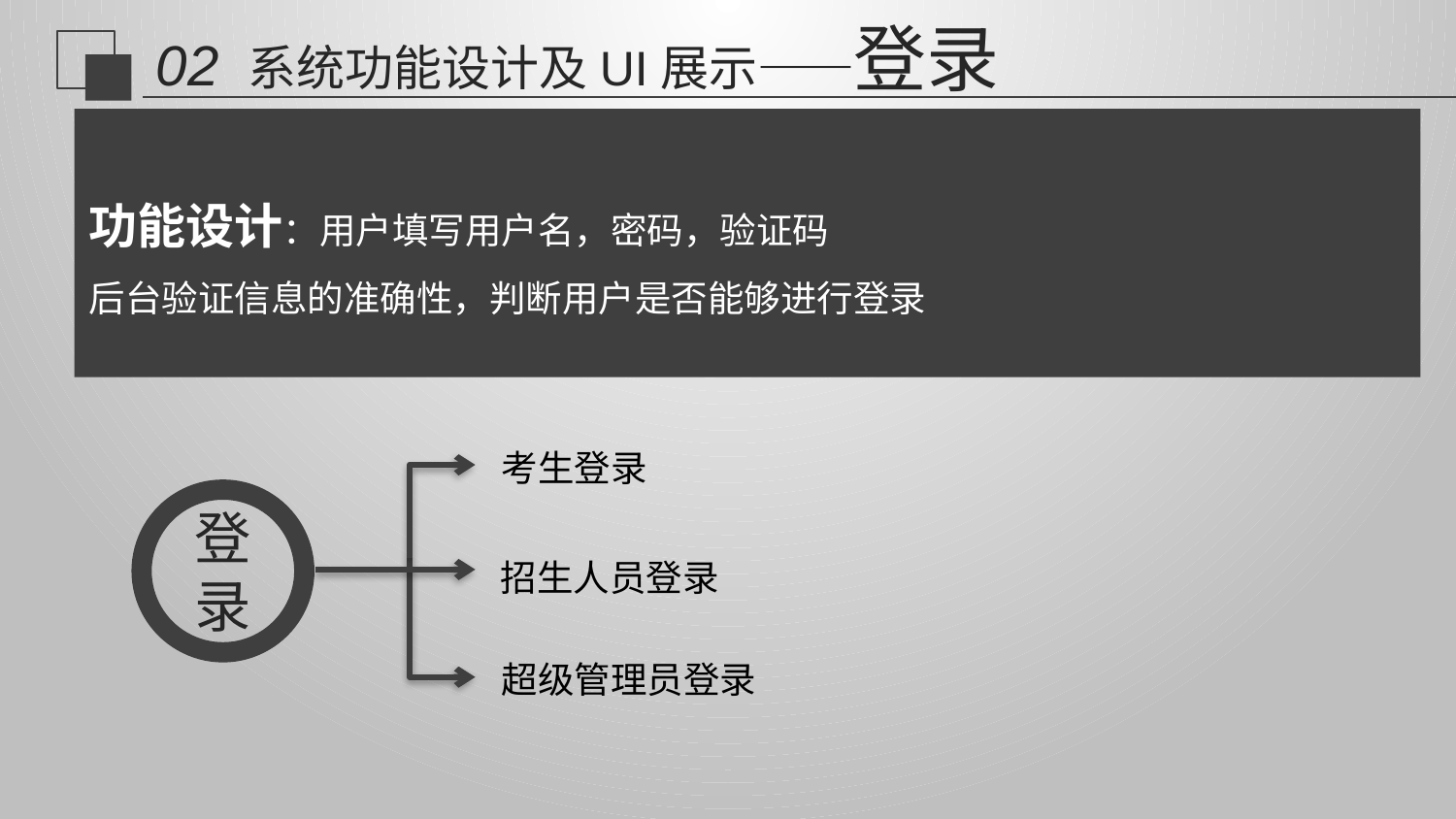

延迟符
# 02  系统功能设计及UI展示——登录
功能设计：用户填写用户名，密码，验证码
后台验证信息的准确性，判断用户是否能够进行登录
考生登录
登录
招生人员登录
超级管理员登录